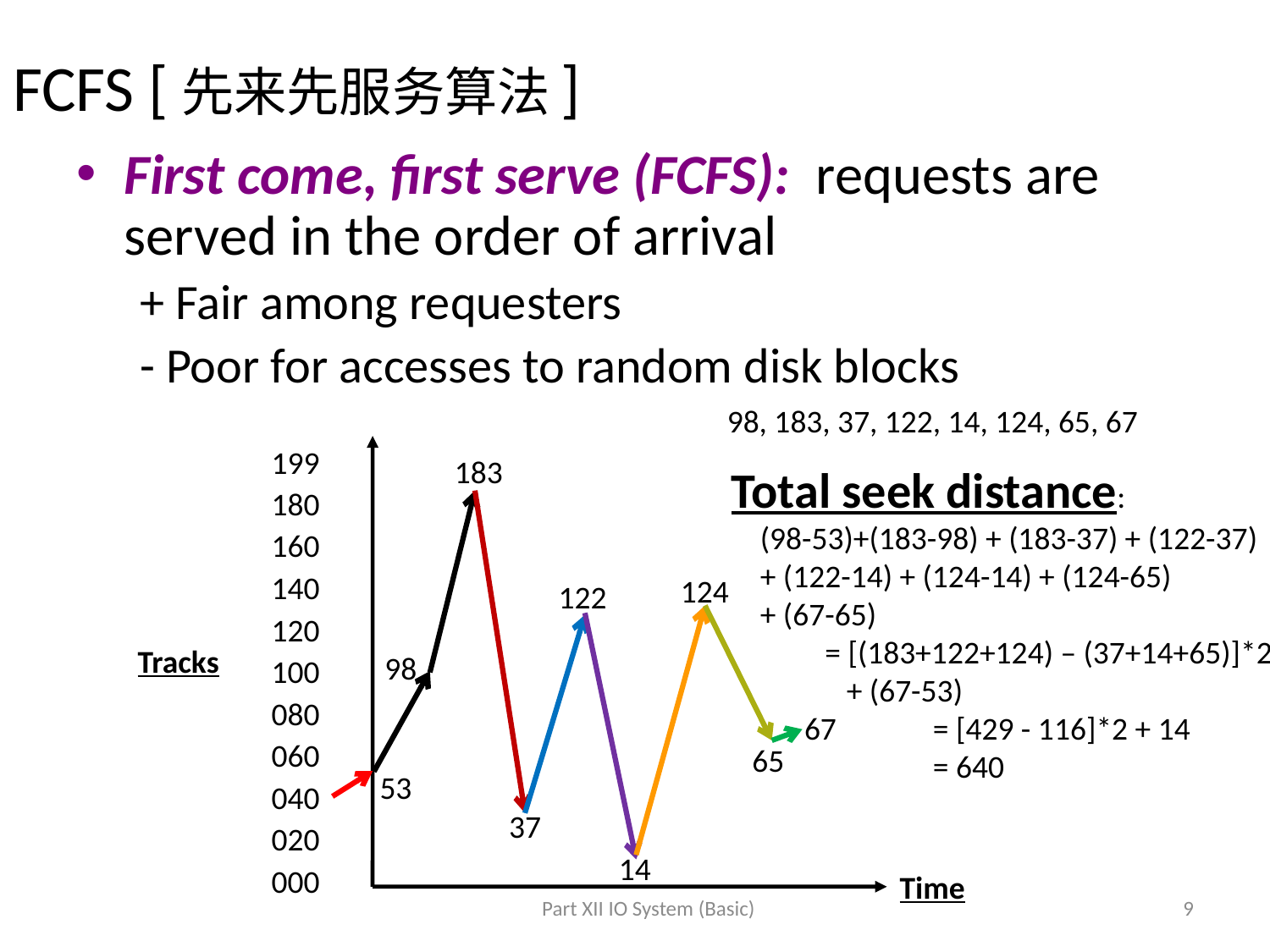

# FCFS [先来先服务算法]
First come, first serve (FCFS):  requests are served in the order of arrival
+ Fair among requesters
- Poor for accesses to random disk blocks

98, 183, 37, 122, 14, 124, 65, 67
199

183
Total seek distance:
    (98-53)+(183-98) + (183-37) + (122-37)
    + (122-14) + (124-14) + (124-65)
    + (67-65)
             = [(183+122+124) – (37+14+65)]*2
                + (67-53)
                            = [429 - 116]*2 + 14
                            = 640
180
160
140
124
122
120
Tracks
98
100
080
67
060
65
53
040
37
020
14
000
Time
Part XII IO System (Basic)
9